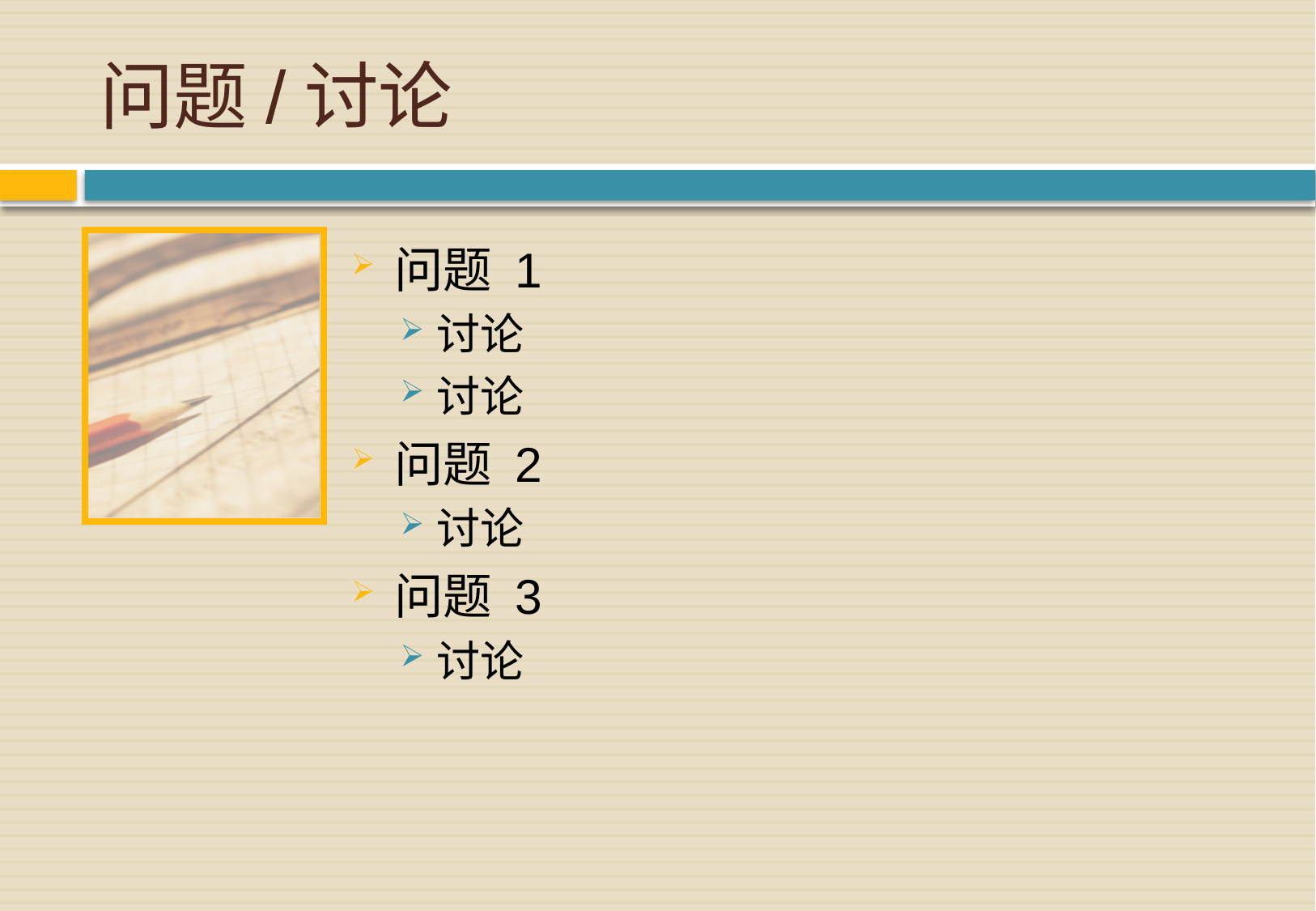

# 问题/讨论
问题 1
讨论
讨论
问题 2
讨论
问题 3
讨论